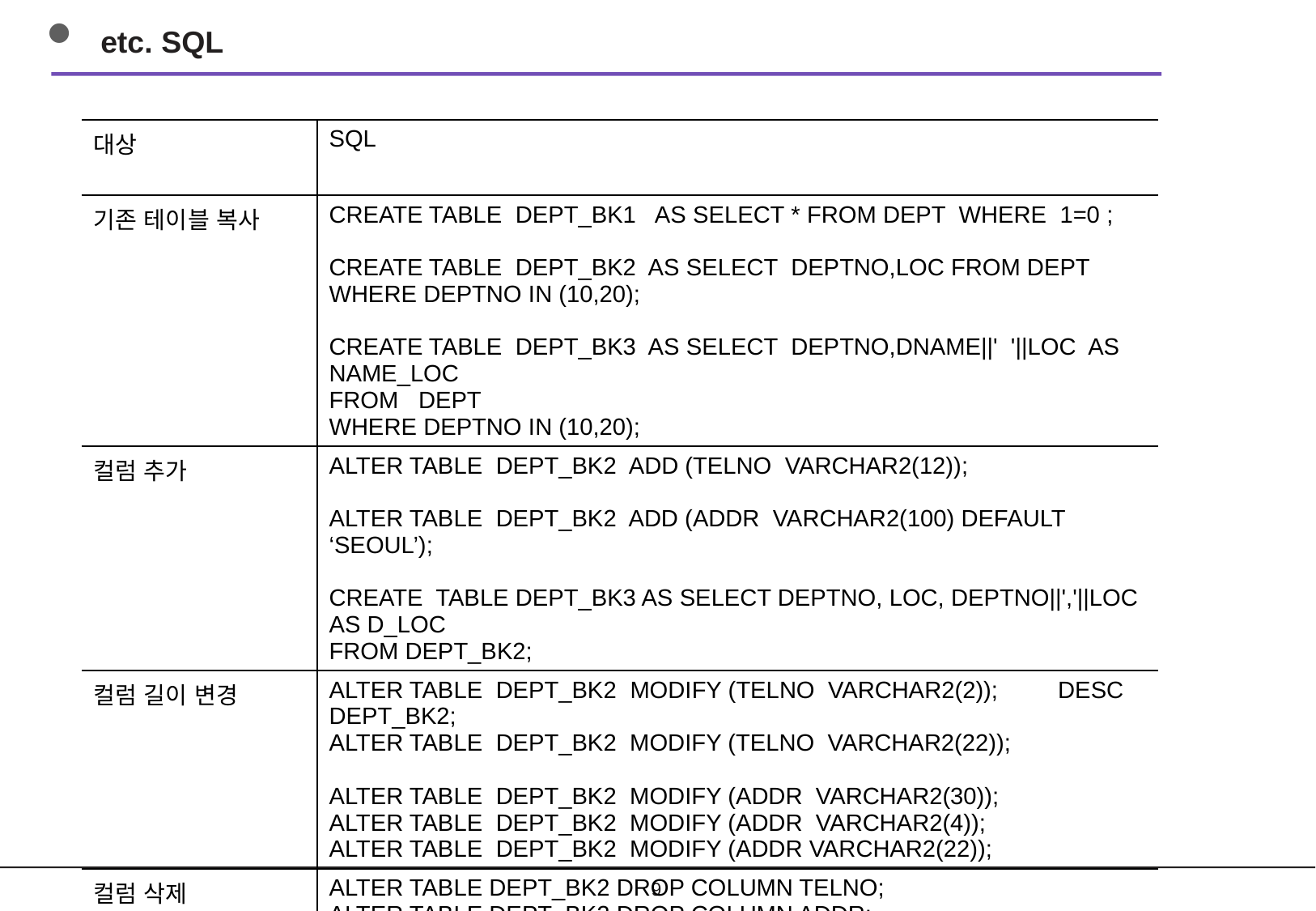

etc. SQL
| 대상 | SQL |
| --- | --- |
| 기존 테이블 복사 | CREATE TABLE DEPT\_BK1 AS SELECT \* FROM DEPT WHERE 1=0 ; CREATE TABLE DEPT\_BK2 AS SELECT DEPTNO,LOC FROM DEPT WHERE DEPTNO IN (10,20); CREATE TABLE DEPT\_BK3 AS SELECT DEPTNO,DNAME||' '||LOC AS NAME\_LOC FROM DEPT WHERE DEPTNO IN (10,20); |
| 컬럼 추가 | ALTER TABLE DEPT\_BK2 ADD (TELNO VARCHAR2(12)); ALTER TABLE DEPT\_BK2 ADD (ADDR VARCHAR2(100) DEFAULT ‘SEOUL’); CREATE TABLE DEPT\_BK3 AS SELECT DEPTNO, LOC, DEPTNO||','||LOC AS D\_LOC FROM DEPT\_BK2; |
| 컬럼 길이 변경 | ALTER TABLE DEPT\_BK2 MODIFY (TELNO VARCHAR2(2)); DESC DEPT\_BK2; ALTER TABLE DEPT\_BK2 MODIFY (TELNO VARCHAR2(22)); ALTER TABLE DEPT\_BK2 MODIFY (ADDR VARCHAR2(30)); ALTER TABLE DEPT\_BK2 MODIFY (ADDR VARCHAR2(4)); ALTER TABLE DEPT\_BK2 MODIFY (ADDR VARCHAR2(22)); |
| 컬럼 삭제 | ALTER TABLE DEPT\_BK2 DROP COLUMN TELNO; ALTER TABLE DEPT\_BK2 DROP COLUMN ADDR; |
9